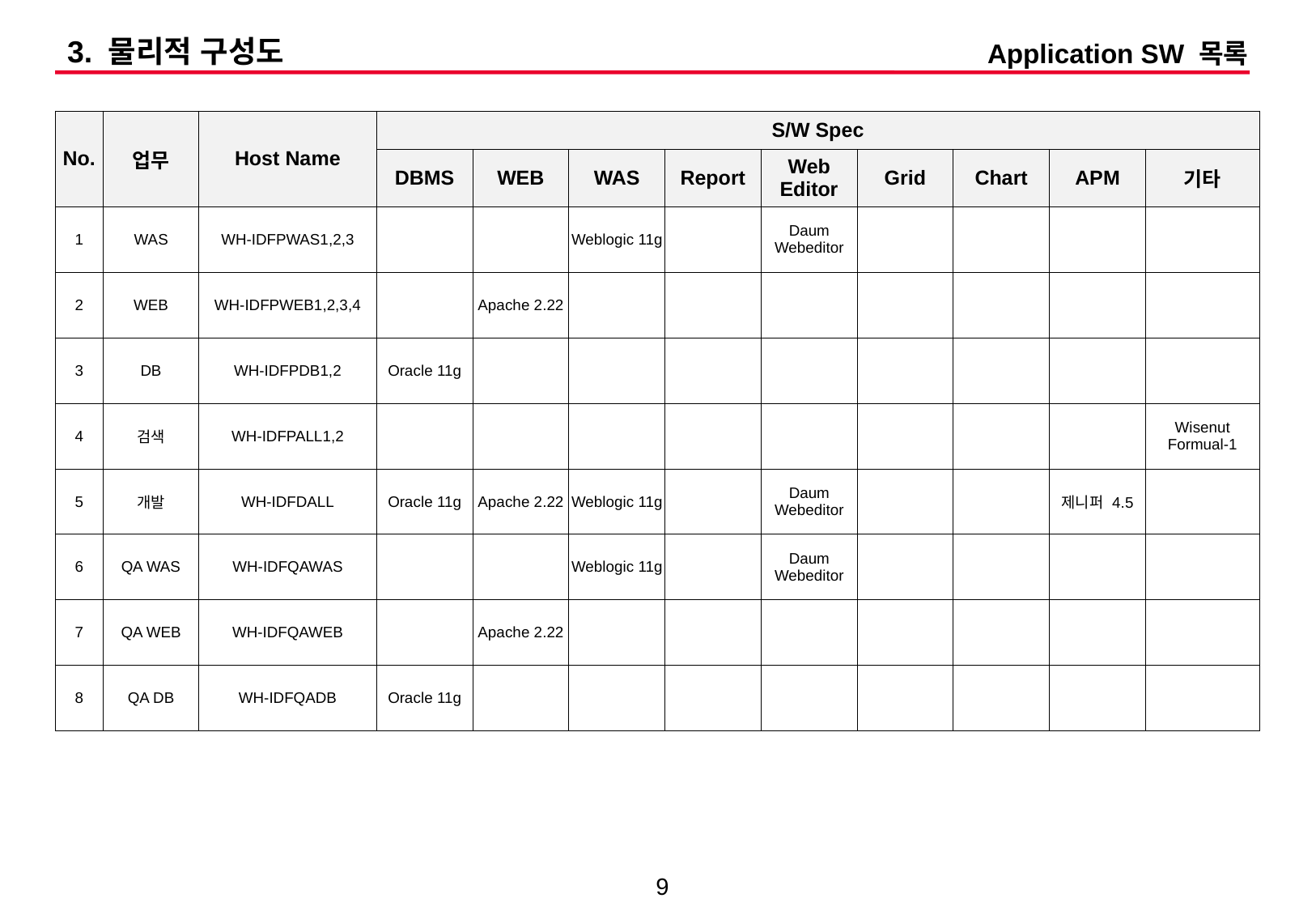

3. 물리적 구성도
Application SW 목록
| No. | 업무 | Host Name | S/W Spec |  |  |  |  |  |  |  |  |
| --- | --- | --- | --- | --- | --- | --- | --- | --- | --- | --- | --- |
|  |  |  | DBMS | WEB | WAS | Report | Web Editor | Grid | Chart | APM | 기타 |
| 1 | WAS | WH-IDFPWAS1,2,3 |  |  | Weblogic 11g |  | Daum Webeditor |  |  |  |  |
| 2 | WEB | WH-IDFPWEB1,2,3,4 |  | Apache 2.22 |  |  |  |  |  |  |  |
| 3 | DB | WH-IDFPDB1,2 | Oracle 11g |  |  |  |  |  |  |  |  |
| 4 | 검색 | WH-IDFPALL1,2 |  |  |  |  |  |  |  |  | Wisenut Formual-1 |
| 5 | 개발 | WH-IDFDALL | Oracle 11g | Apache 2.22 | Weblogic 11g |  | Daum Webeditor |  |  | 제니퍼 4.5 |  |
| 6 | QA WAS | WH-IDFQAWAS |  |  | Weblogic 11g |  | Daum Webeditor |  |  |  |  |
| 7 | QA WEB | WH-IDFQAWEB |  | Apache 2.22 |  |  |  |  |  |  |  |
| 8 | QA DB | WH-IDFQADB | Oracle 11g |  |  |  |  |  |  |  |  |